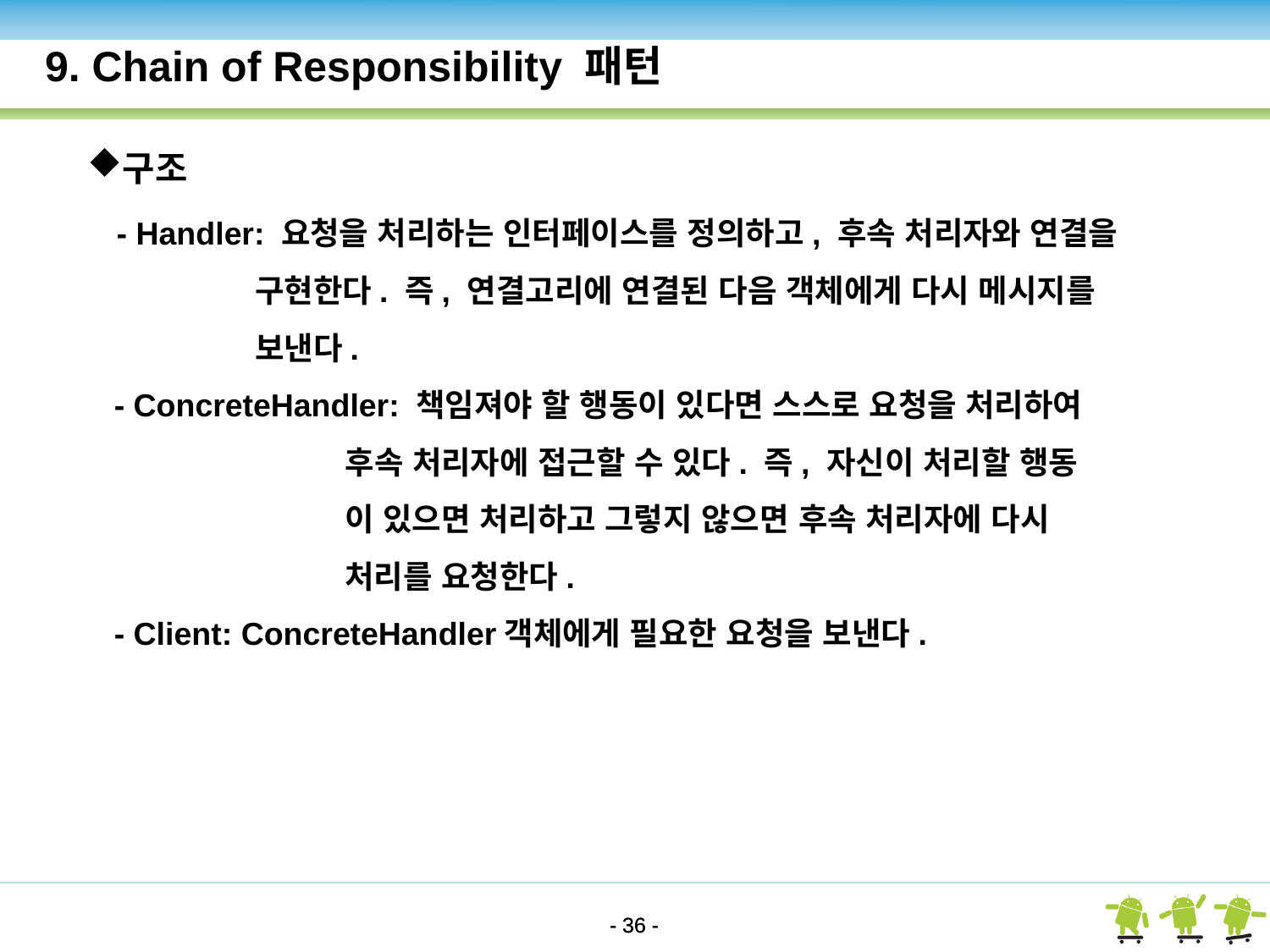

9. Chain of Responsibility 패턴
구조
   - Handler: 요청을 처리하는 인터페이스를 정의하고, 후속 처리자와 연결을
                  구현한다. 즉, 연결고리에 연결된 다음 객체에게 다시 메시지를
                  보낸다.
   - ConcreteHandler: 책임져야 할 행동이 있다면 스스로 요청을 처리하여
                             후속 처리자에 접근할 수 있다. 즉, 자신이 처리할 행동
                             이 있으면 처리하고 그렇지 않으면 후속 처리자에 다시
                             처리를 요청한다.
   - Client: ConcreteHandler객체에게 필요한 요청을 보낸다.
- 36 -
- 36 -